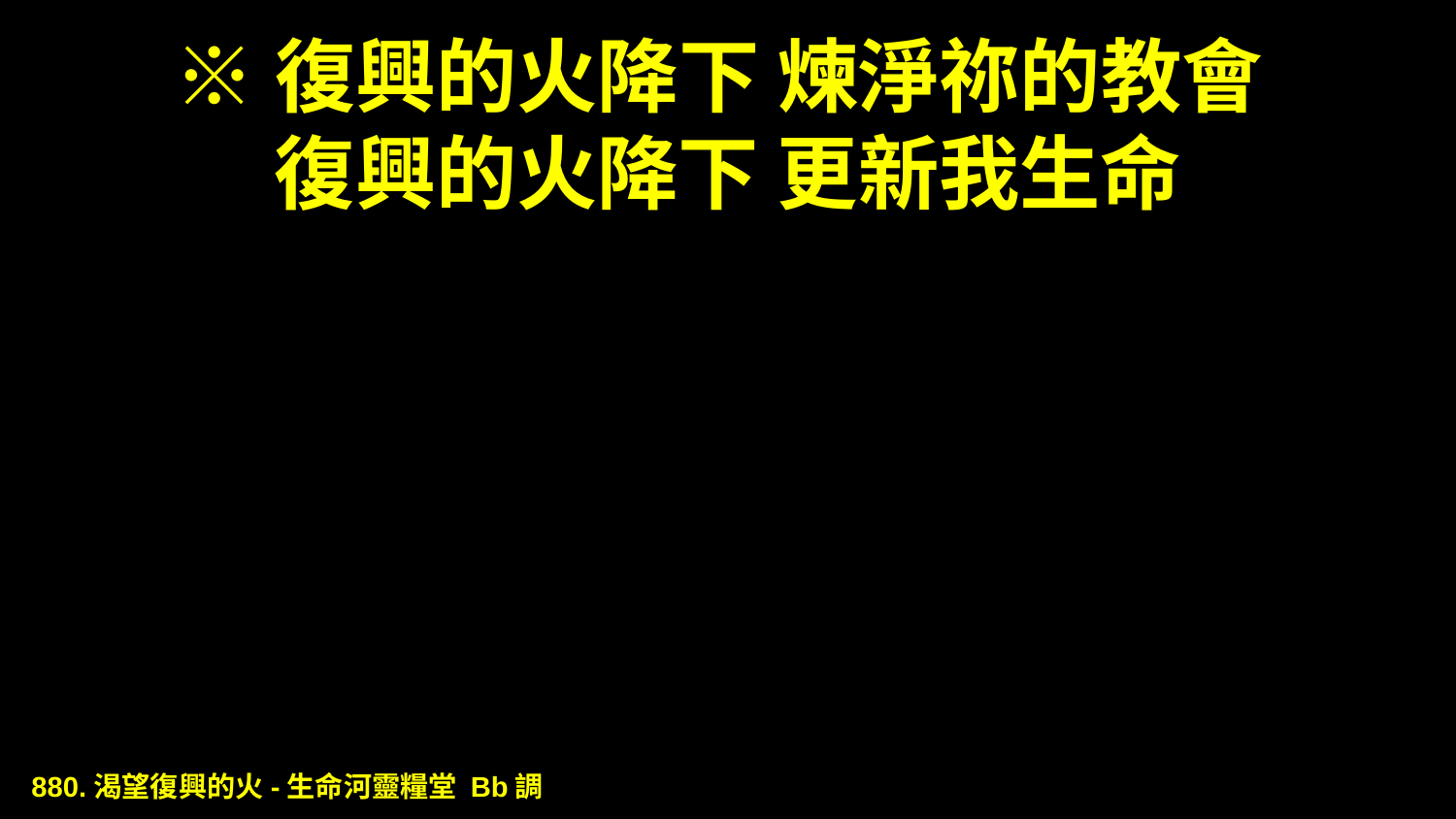

# ※復興的火降下 煉淨祢的教會 復興的火降下 更新我生命
880.渴望復興的火-生命河靈糧堂 Bb調